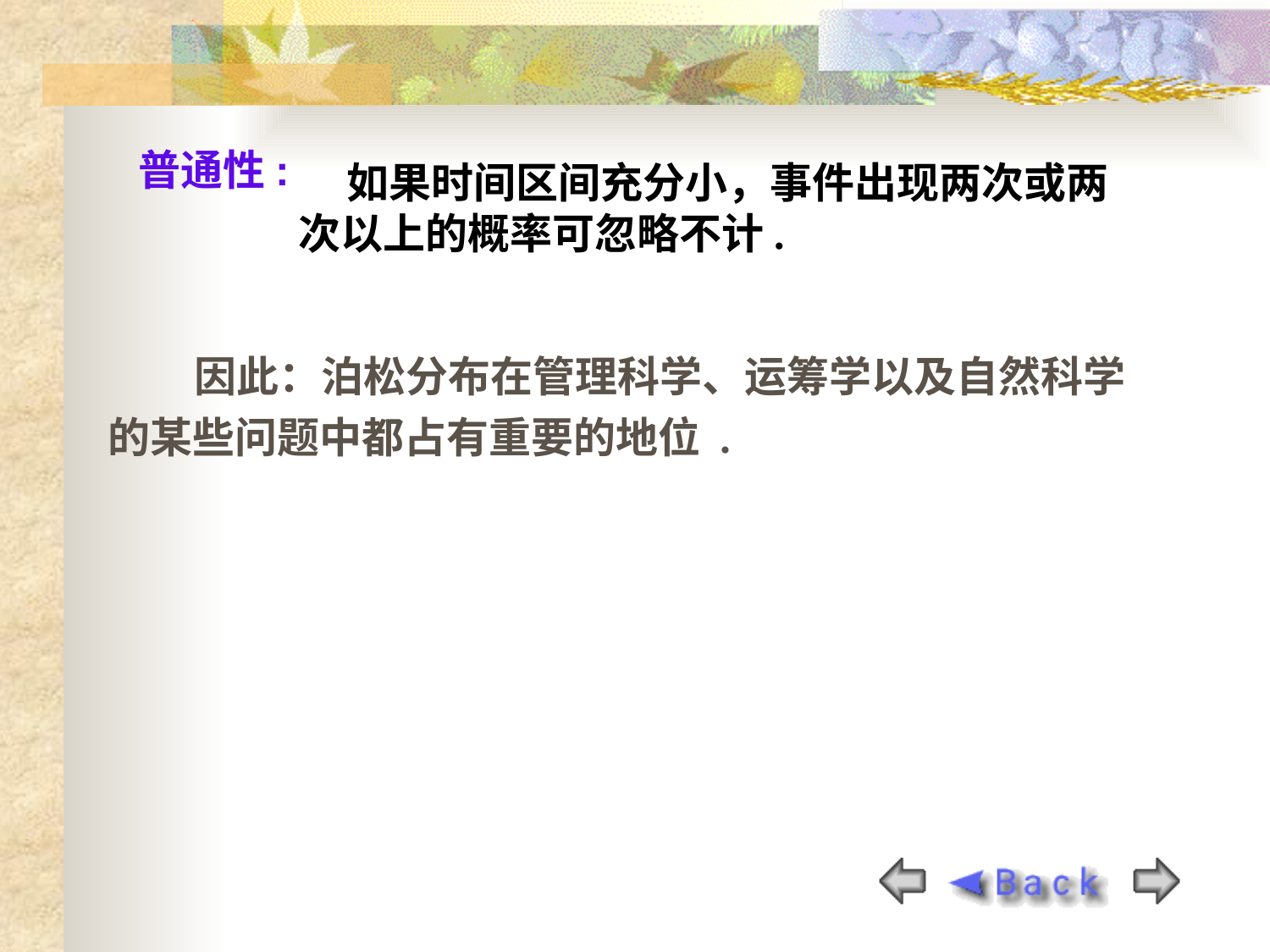

普通性:
    如果时间区间充分小，事件出现两次或两次以上的概率可忽略不计.
        因此：泊松分布在管理科学、运筹学以及自然科学的某些问题中都占有重要的地位 .